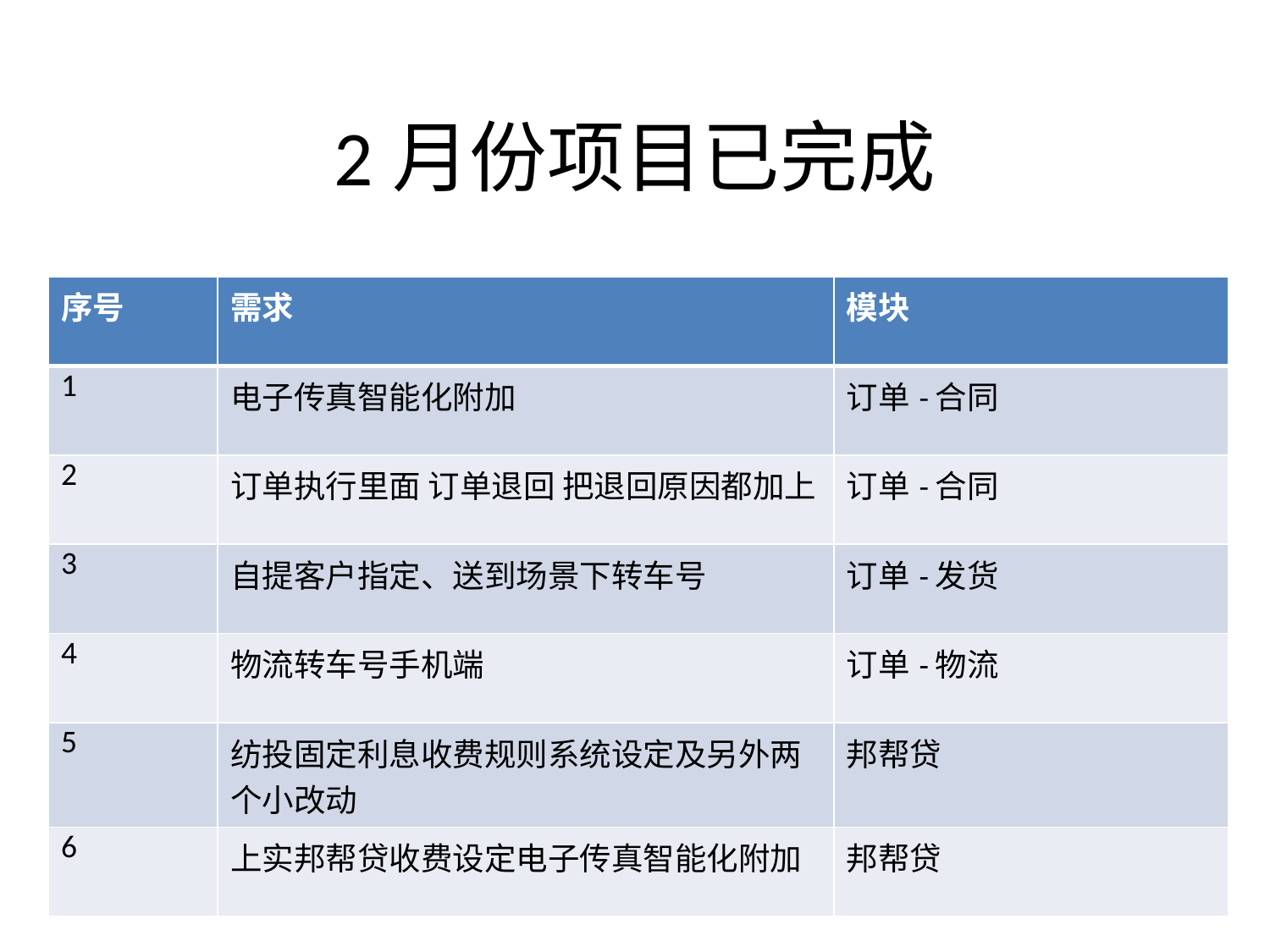

# 2月份项目已完成

| 序号 | 需求 | 模块 |
| --- | --- | --- |
| 1 | 电子传真智能化附加 | 订单-合同 |
| 2 | 订单执行里面 订单退回 把退回原因都加上 | 订单-合同 |
| 3 | 自提客户指定、送到场景下转车号 | 订单-发货 |
| 4 | 物流转车号手机端 | 订单-物流 |
| 5 | 纺投固定利息收费规则系统设定及另外两个小改动 | 邦帮贷 |
| 6 | 上实邦帮贷收费设定电子传真智能化附加 | 邦帮贷 |